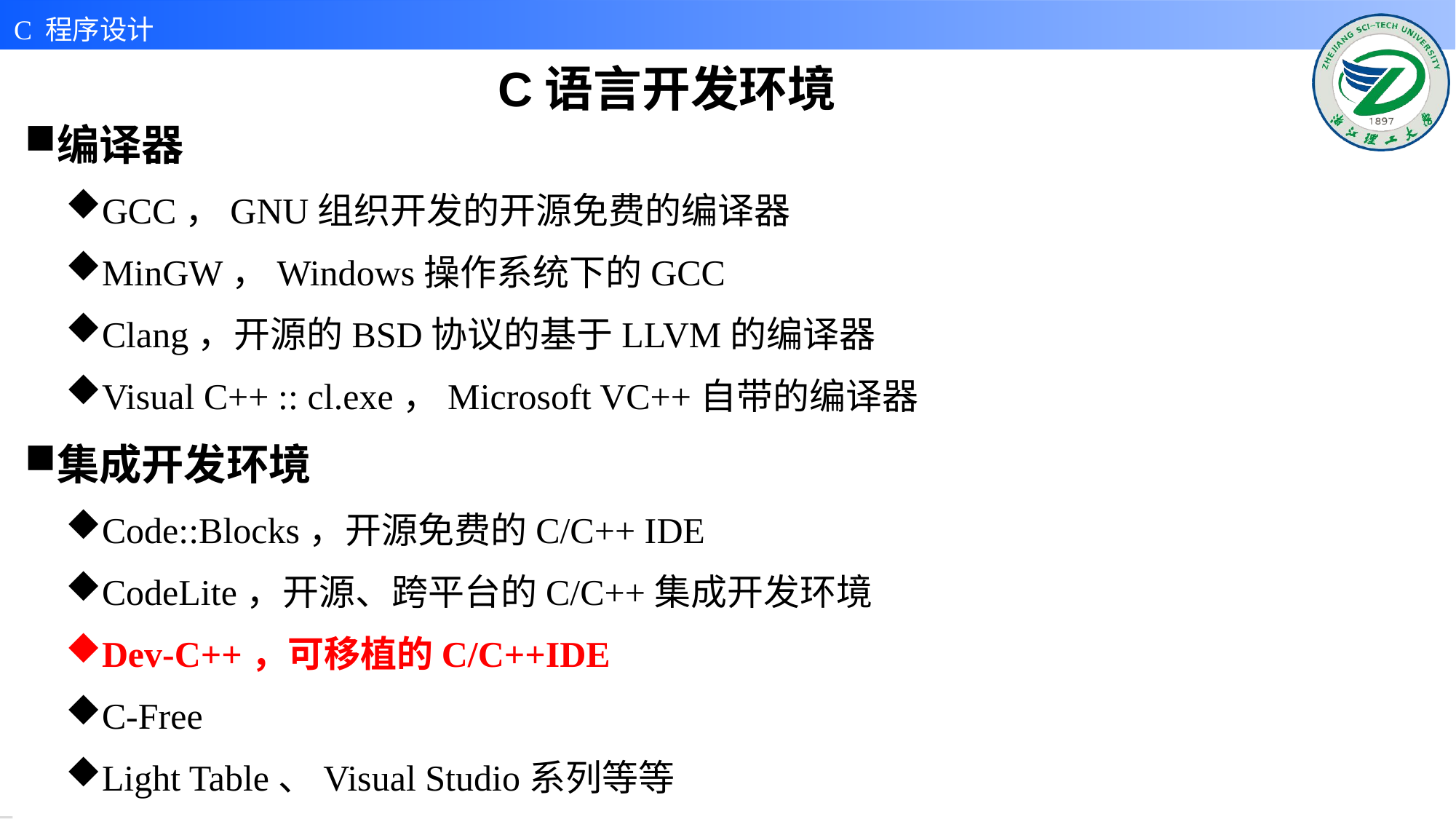

# C语言开发环境
编译器
GCC，GNU组织开发的开源免费的编译器
MinGW，Windows操作系统下的GCC
Clang，开源的BSD协议的基于LLVM的编译器
Visual C++ :: cl.exe，Microsoft VC++自带的编译器
集成开发环境
Code::Blocks，开源免费的C/C++ IDE
CodeLite，开源、跨平台的C/C++集成开发环境
Dev-C++，可移植的C/C++IDE
C-Free
Light Table、Visual Studio系列等等